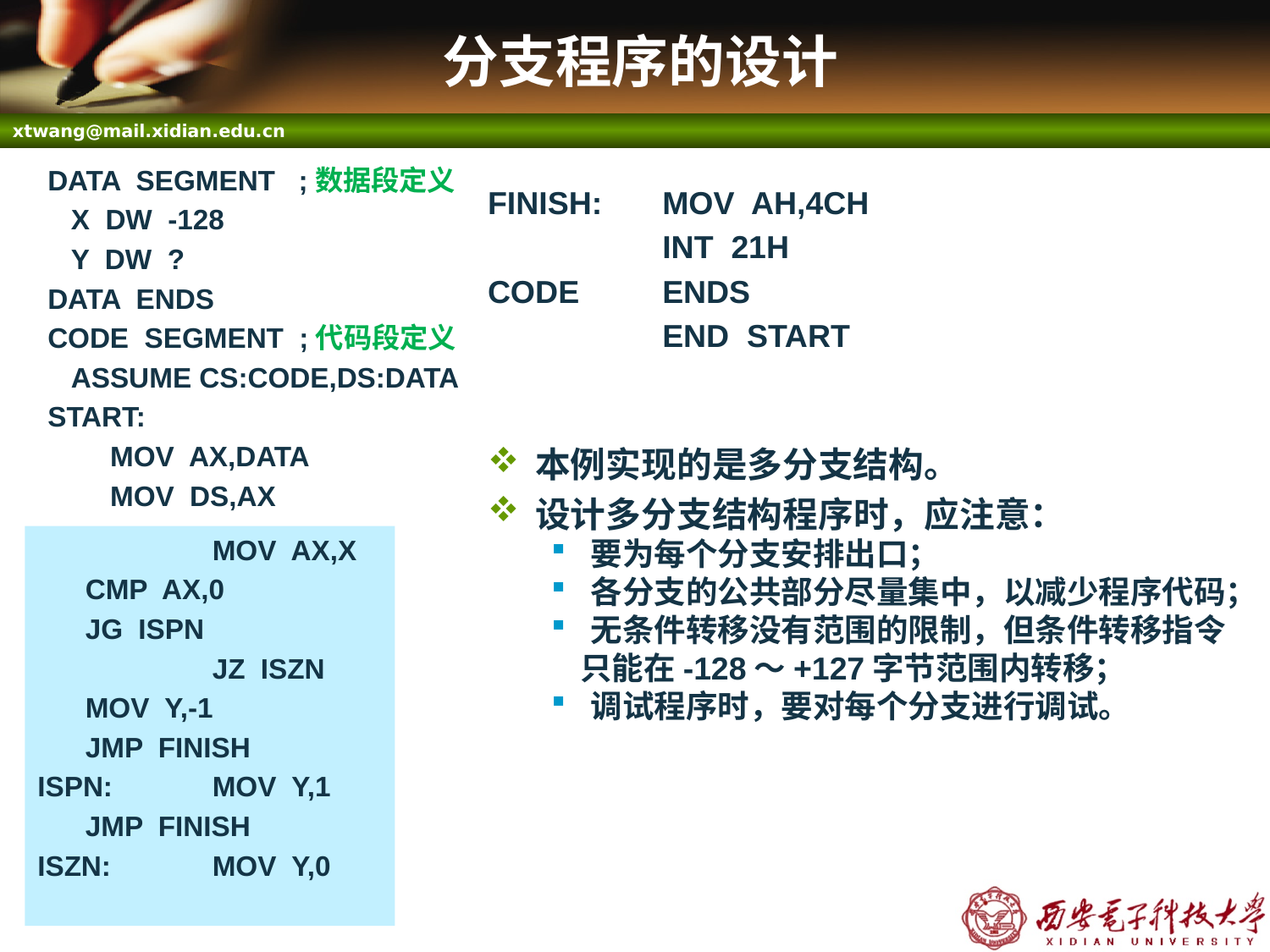

# 分支程序的设计
DATA  SEGMENT   ;数据段定义
   X  DW  -128
   Y  DW  ?
DATA  ENDS
CODE  SEGMENT  ;代码段定义
   ASSUME CS:CODE,DS:DATA
START:
        MOV  AX,DATA
        MOV  DS,AX
FINISH:	MOV  AH,4CH
		INT  21H
CODE	ENDS
      	END  START

本例实现的是多分支结构。
设计多分支结构程序时，应注意：
要为每个分支安排出口；
各分支的公共部分尽量集中，以减少程序代码；
无条件转移没有范围的限制，但条件转移指令
   只能在-128～+127字节范围内转移；
调试程序时，要对每个分支进行调试。

		MOV  AX,X
     	CMP  AX,0
      	JG  ISPN
   		JZ  ISZN
      	MOV  Y,-1
     	JMP  FINISH
ISPN:	MOV  Y,1
      	JMP  FINISH
ISZN:	MOV  Y,0